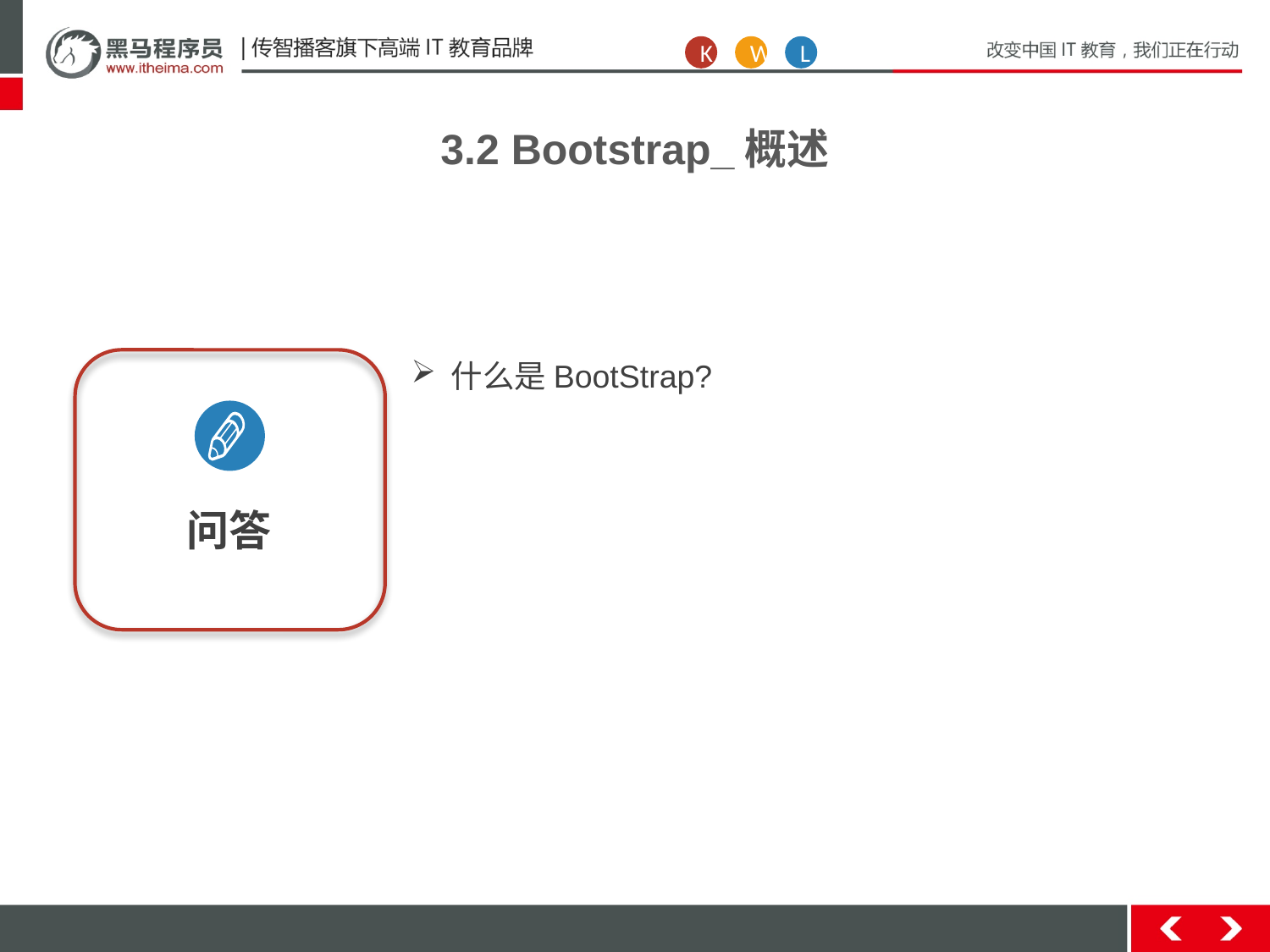

K
W
L
3.2 Bootstrap_概述

问答
什么是BootStrap?